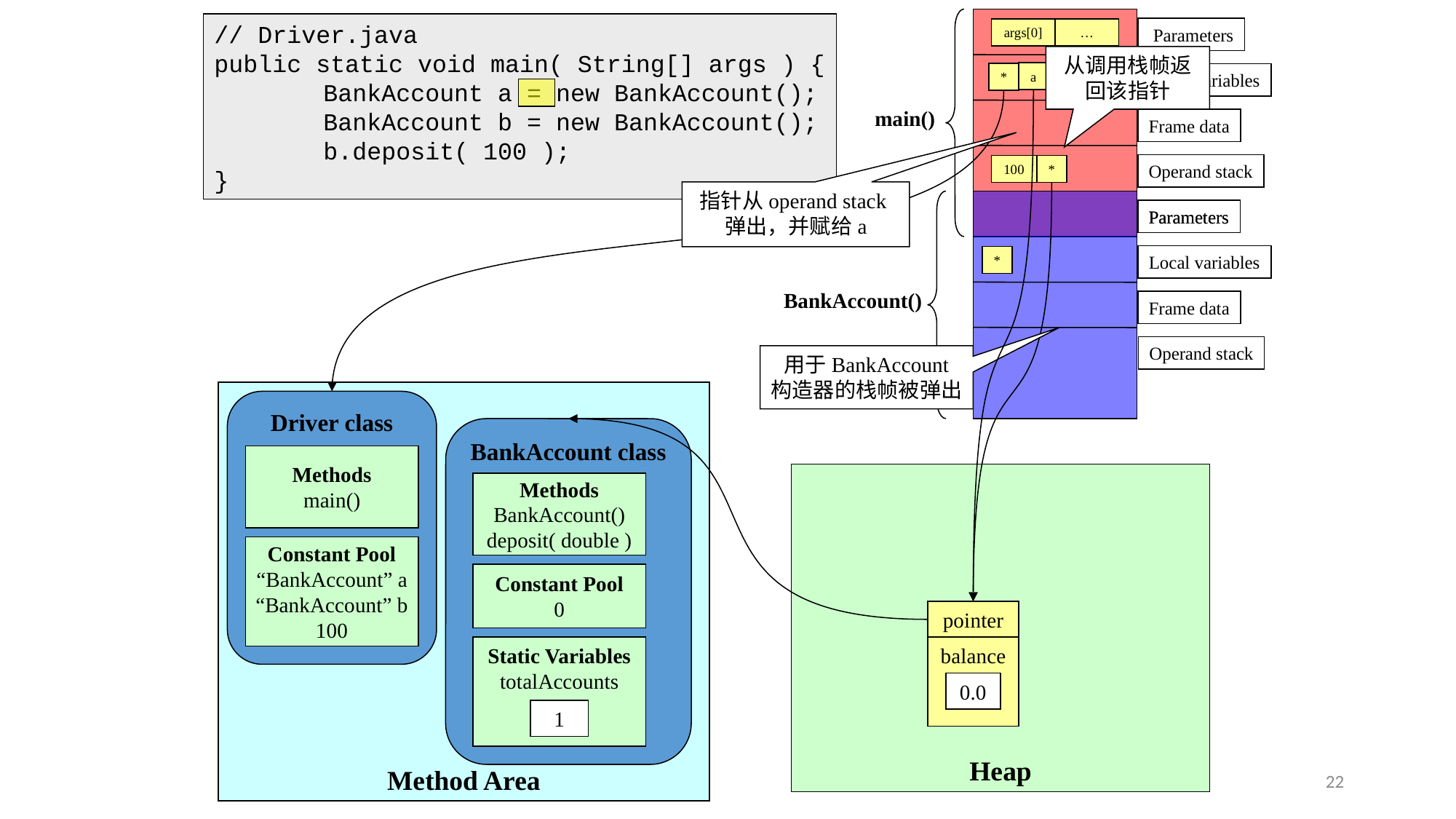

// Driver.java
public static void main( String[] args ) {
	BankAccount a = new BankAccount();
	BankAccount b = new BankAccount();
	b.deposit( 100 );
}
args[0]
…
 Parameters
从调用栈帧返回该指针

a
b
*
Local variables

main()

Frame data

*
100
Operand stack
指针从operand stack弹出，并赋给a

Parameters
Parameters
BankAccount()

Frame data

Operand stack
Local variables
*
用于BankAccount
构造器的栈帧被弹出
Method Area
Driver class
BankAccount class

Methods
BankAccount()
deposit( double )
Constant Pool
0
pointer
Methods
main()
Heap
Constant Pool
“BankAccount” a
“BankAccount” b
100
Static Variables
totalAccounts
1
balance
0.0
22